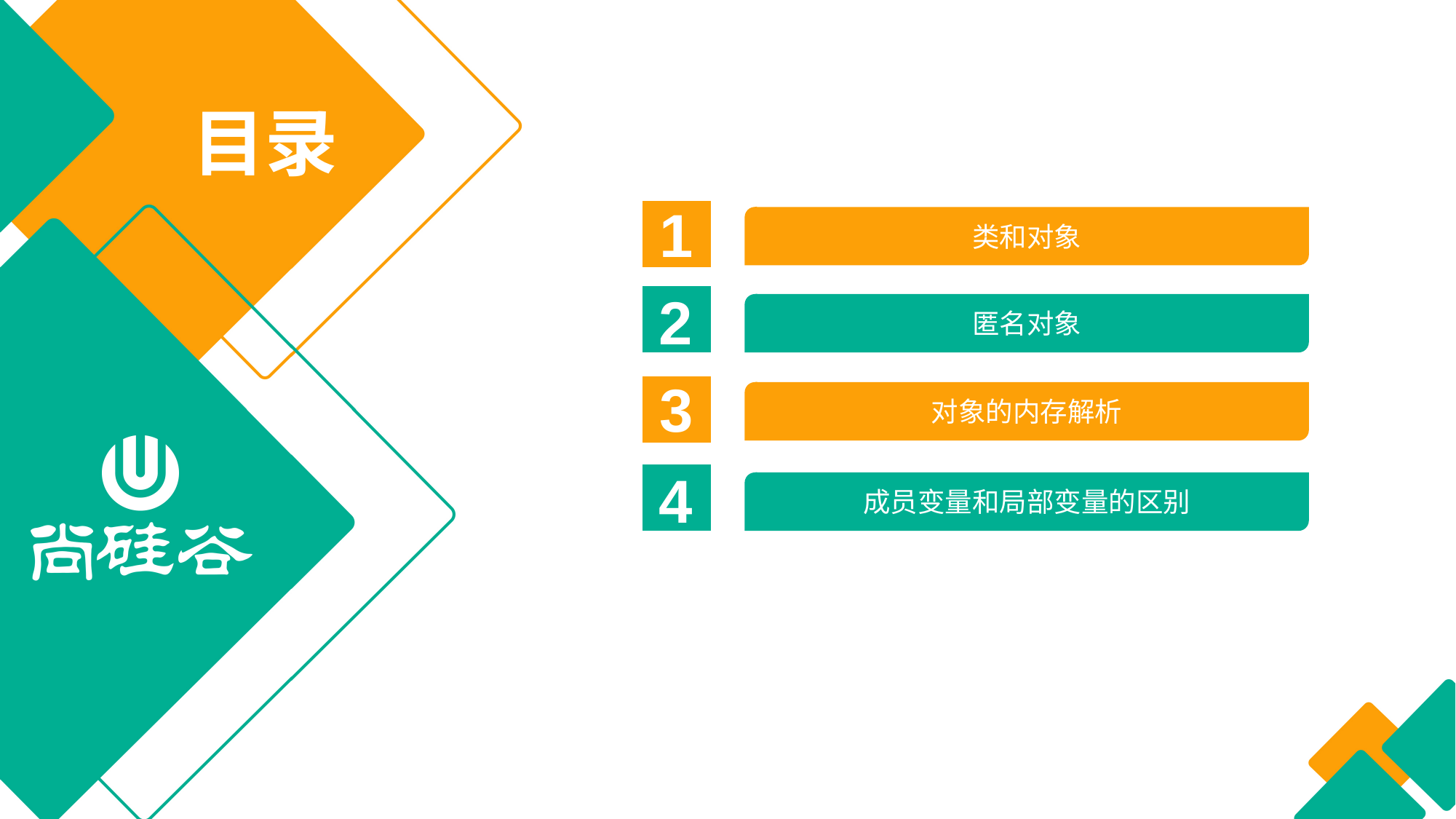

目录
1

类和对象
2

匿名对象
3

对象的内存解析
4

成员变量和局部变量的区别